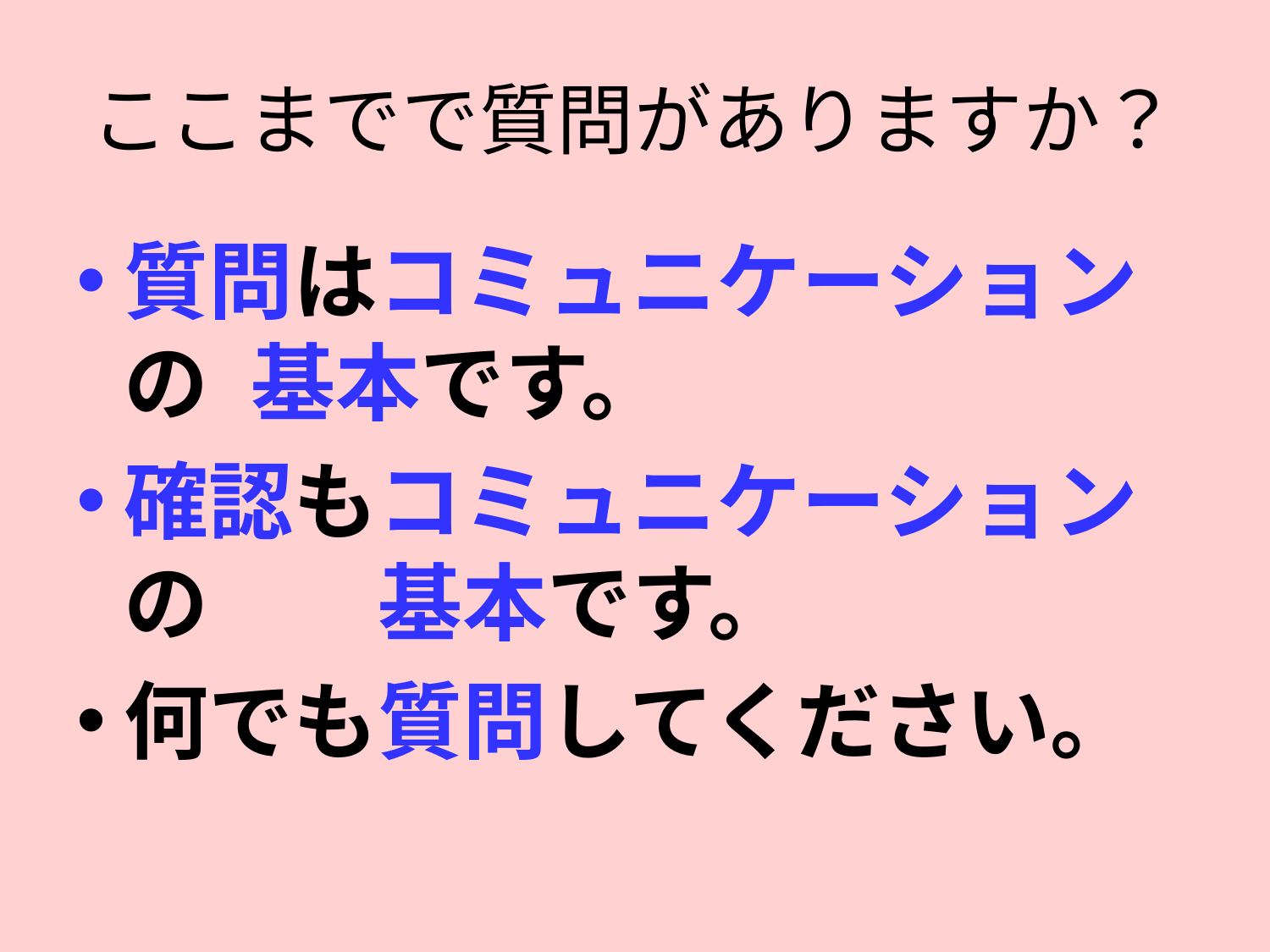

# ここまでで質問がありますか？
質問はコミュニケーションの	基本です。
確認もコミュニケーションの		基本です。
何でも質問してください。